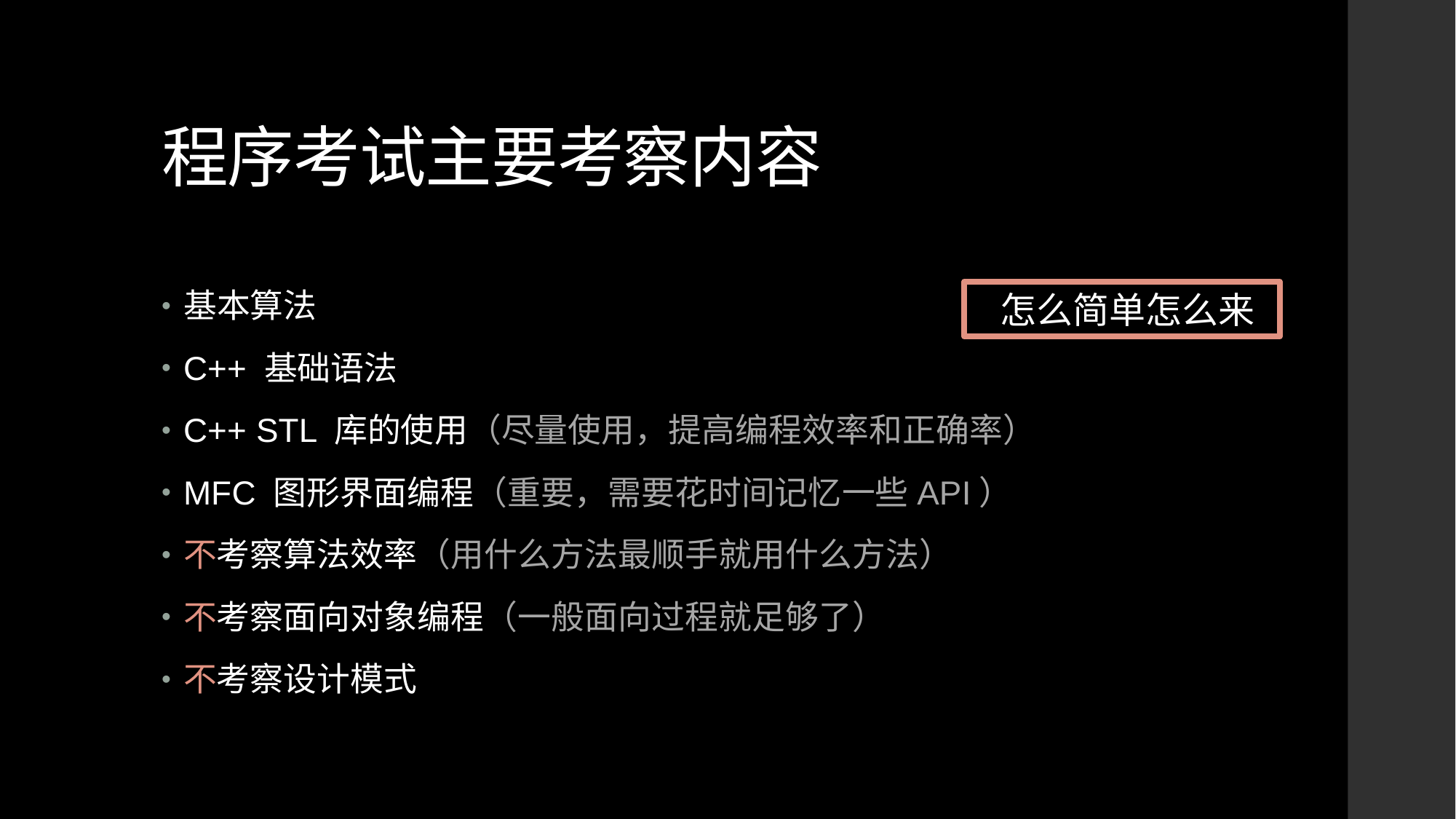

# 程序考试主要考察内容
基本算法
C++ 基础语法
C++ STL 库的使用（尽量使用，提高编程效率和正确率）
MFC 图形界面编程（重要，需要花时间记忆一些API）
不考察算法效率（用什么方法最顺手就用什么方法）
不考察面向对象编程（一般面向过程就足够了）
不考察设计模式

  怎么简单怎么来